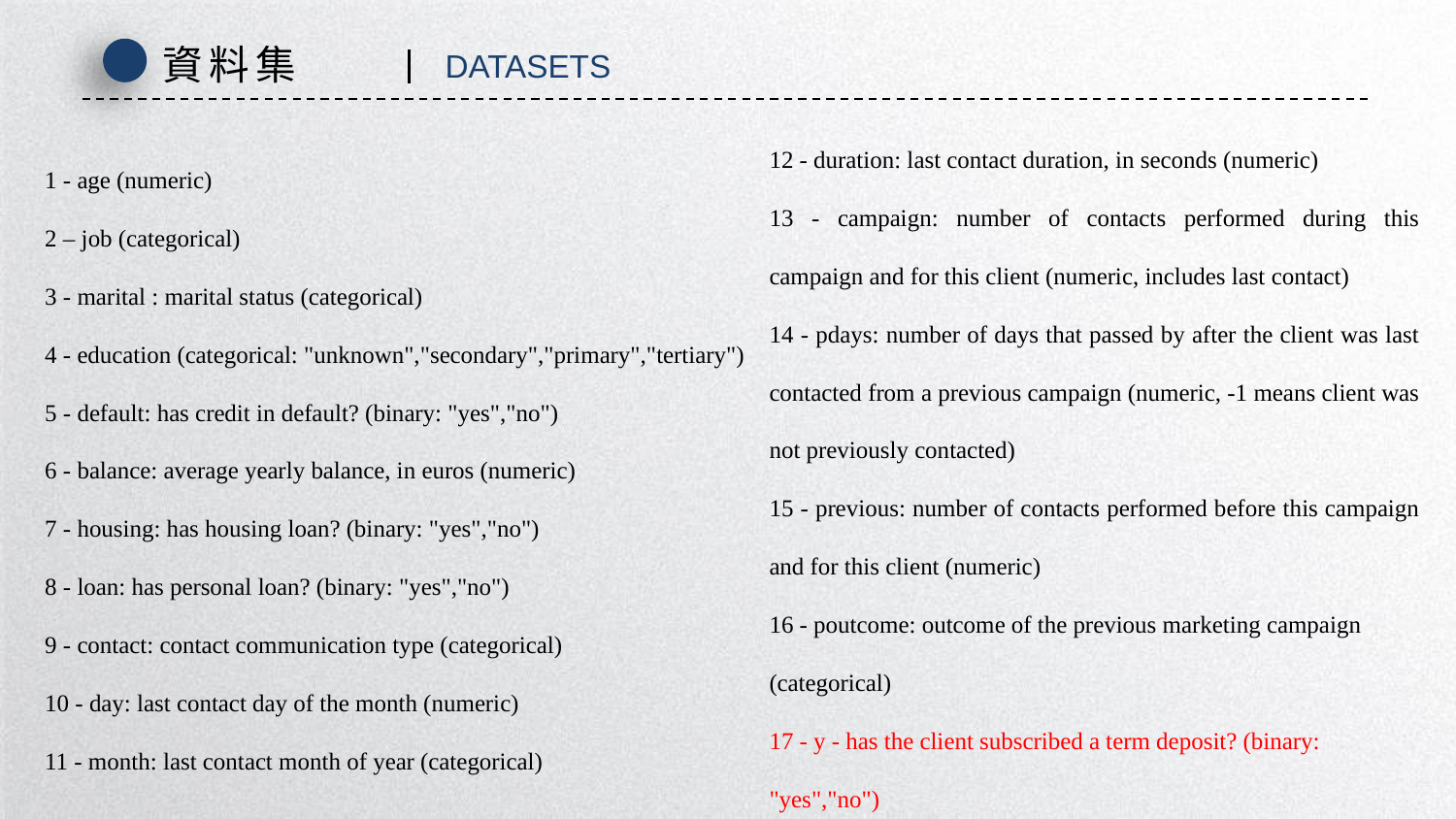

資料集

DATASETS
12 - duration: last contact duration, in seconds (numeric)
13 - campaign: number of contacts performed during this campaign and for this client (numeric, includes last contact)
14 - pdays: number of days that passed by after the client was last contacted from a previous campaign (numeric, -1 means client was not previously contacted)
15 - previous: number of contacts performed before this campaign and for this client (numeric)
16 - poutcome: outcome of the previous marketing campaign (categorical)
17 - y - has the client subscribed a term deposit? (binary: "yes","no")
1 - age (numeric)
2 – job (categorical)
3 - marital : marital status (categorical)
4 - education (categorical: "unknown","secondary","primary","tertiary")
5 - default: has credit in default? (binary: "yes","no")
6 - balance: average yearly balance, in euros (numeric)
7 - housing: has housing loan? (binary: "yes","no")
8 - loan: has personal loan? (binary: "yes","no")
9 - contact: contact communication type (categorical)
10 - day: last contact day of the month (numeric)
11 - month: last contact month of year (categorical)